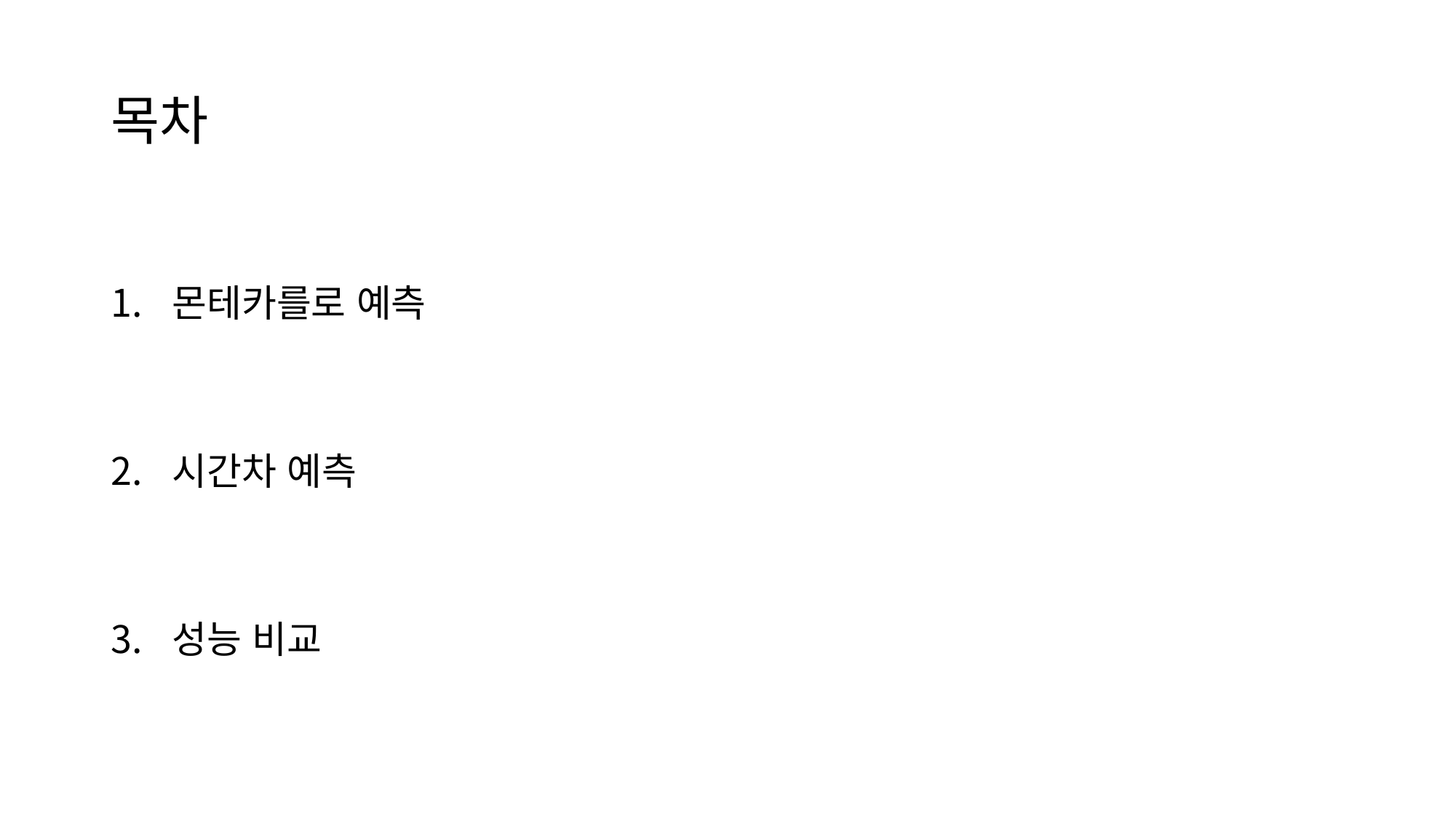

# 목차

몬테카를로 예측

시간차 예측

성능 비교